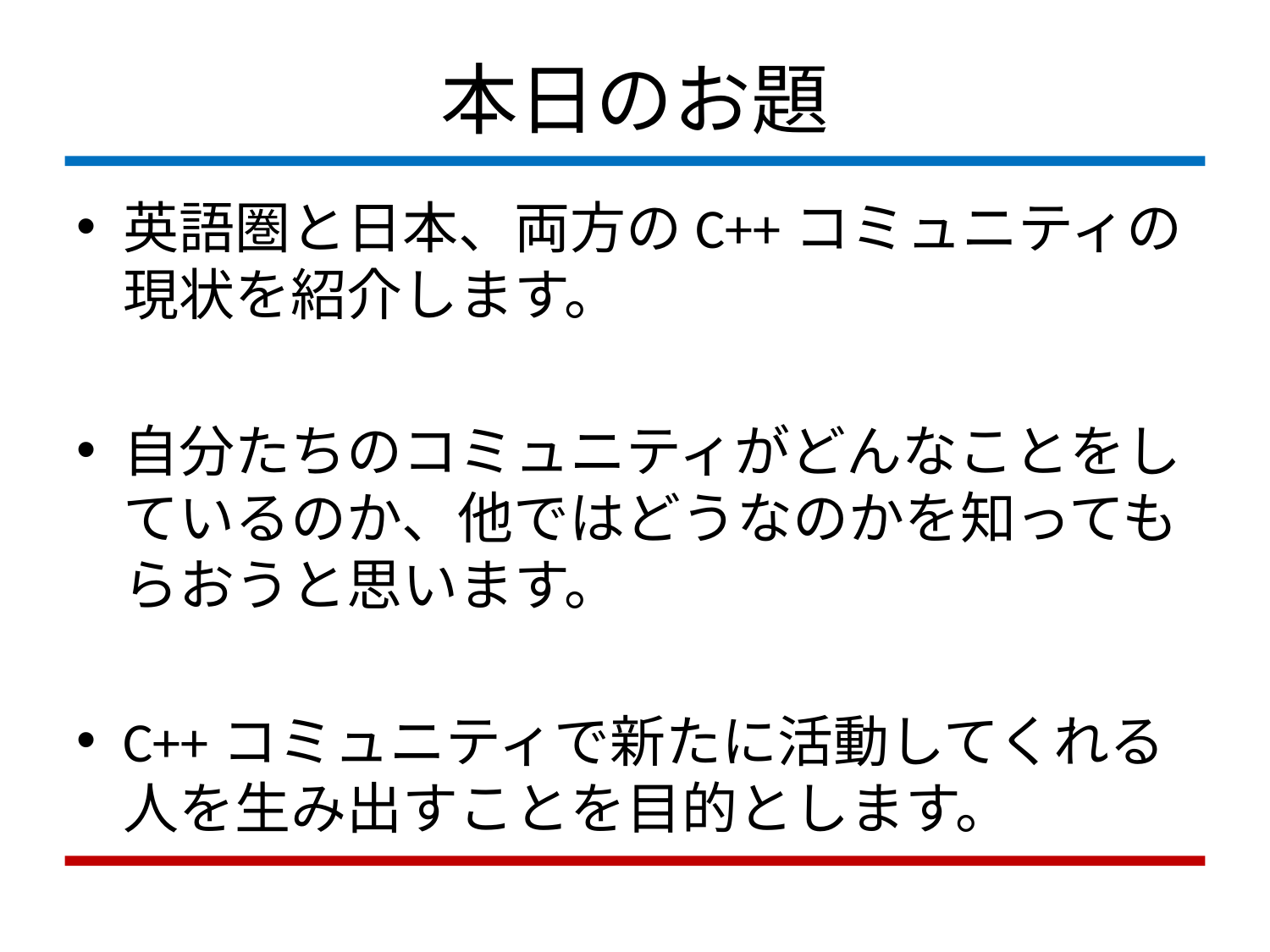

# 本日のお題
英語圏と日本、両方のC++コミュニティの現状を紹介します。

自分たちのコミュニティがどんなことをしているのか、他ではどうなのかを知ってもらおうと思います。

C++コミュニティで新たに活動してくれる人を生み出すことを目的とします。